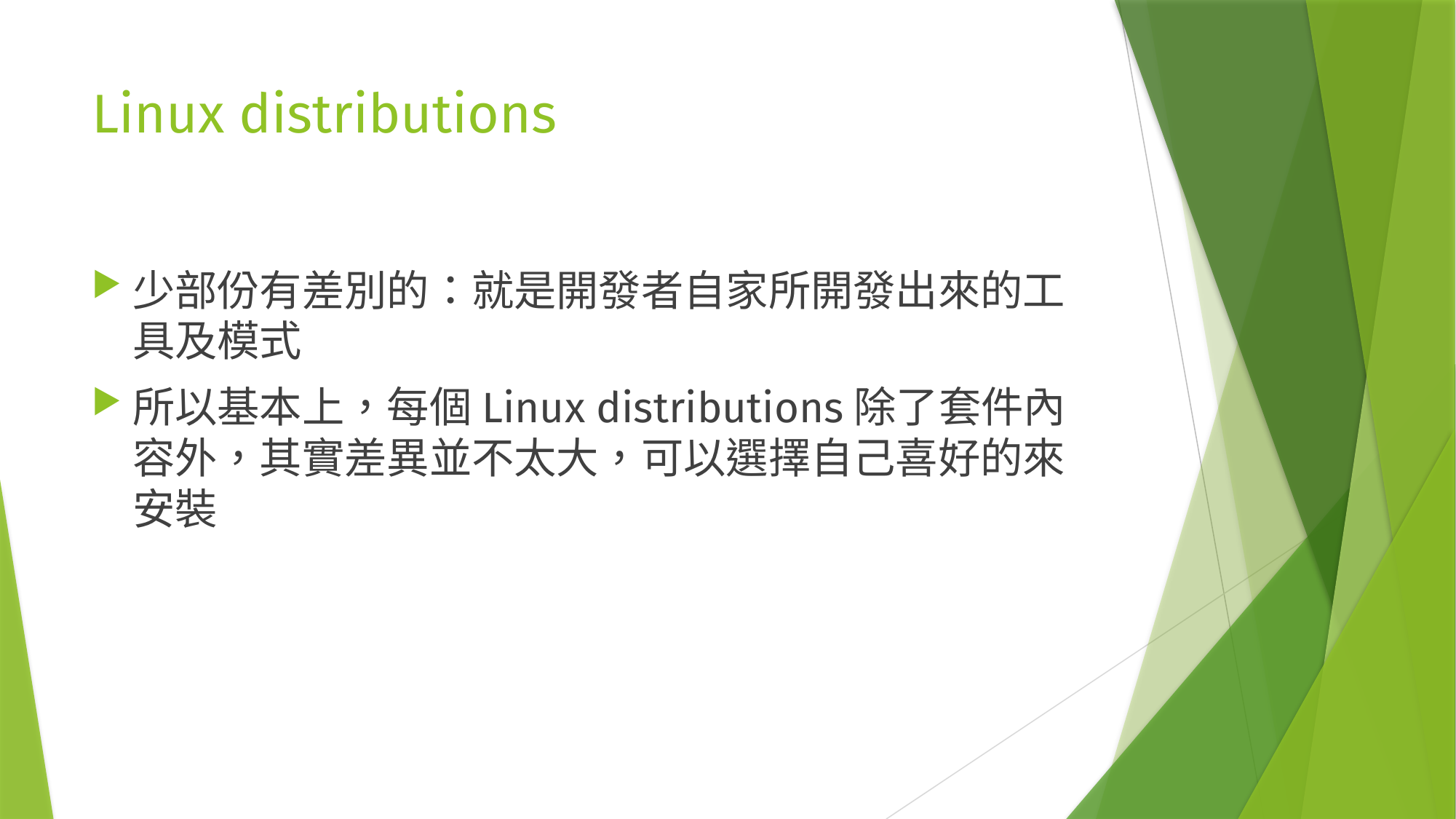

# Linux distributions
少部份有差別的：就是開發者自家所開發出來的工具及模式
所以基本上，每個Linux distributions除了套件內容外，其實差異並不太大，可以選擇自己喜好的來安裝